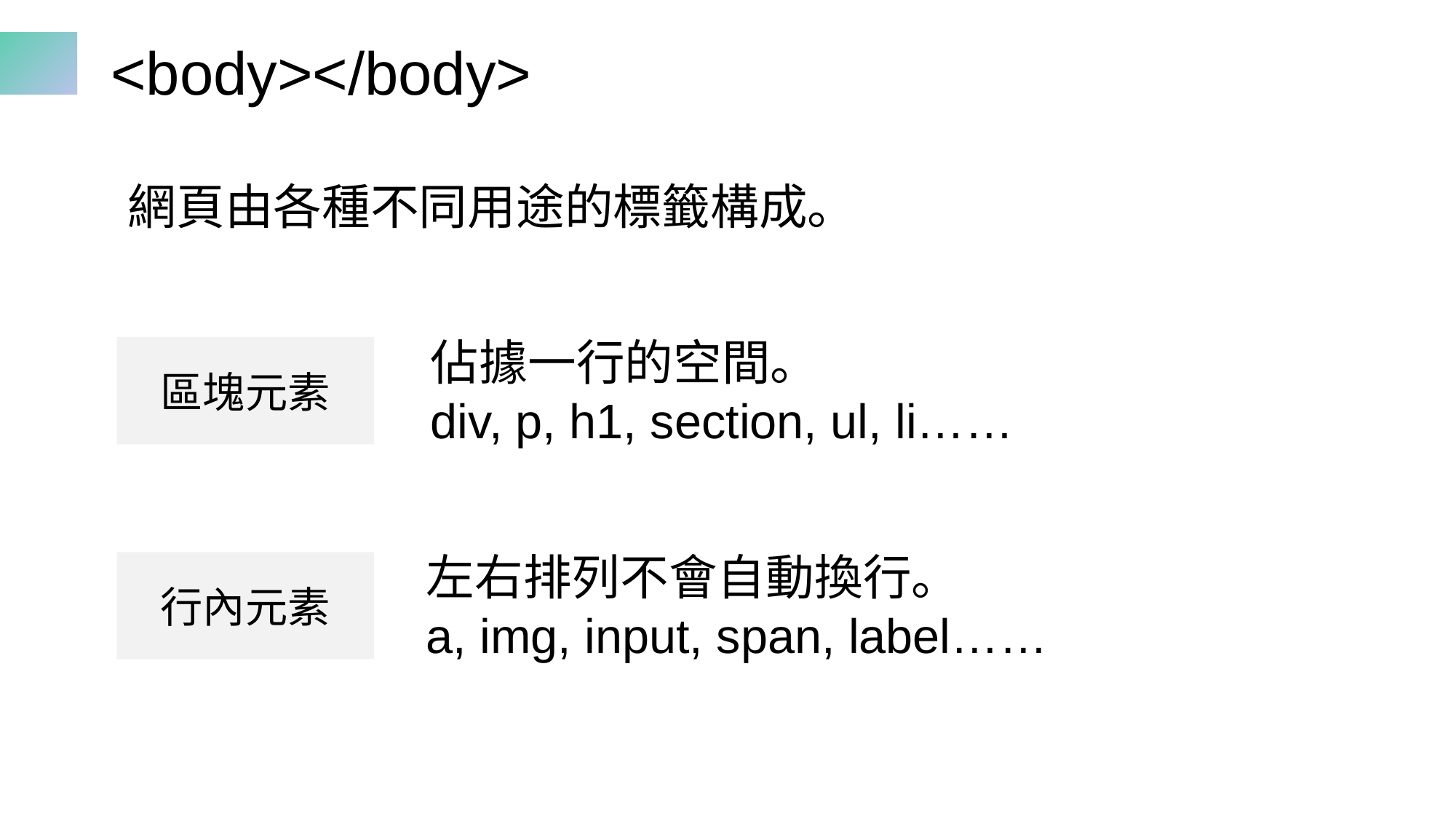

# <body></body>
網頁由各種不同用途的標籤構成。
佔據一行的空間。
div, p, h1, section, ul, li……
區塊元素
左右排列不會自動換行。
a, img, input, span, label……
行內元素